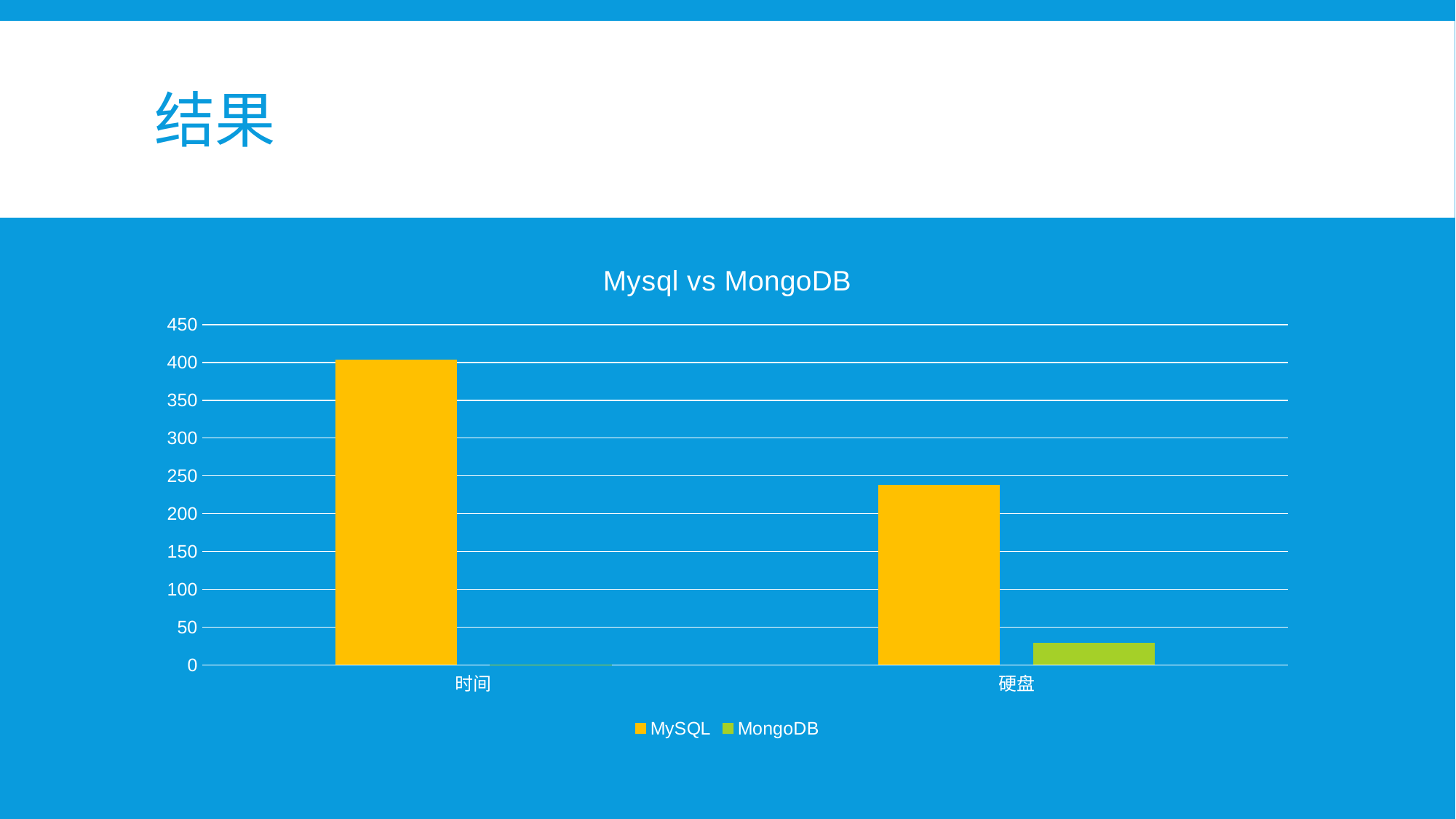

# 结果

### Chart: Mysql vs MongoDB

| Category | MySQL | MongoDB |
|---|---|---|
| 时间 | 404.002 | 0.002437 |
| 硬盘 | 238.390625 | 28.84765625 |